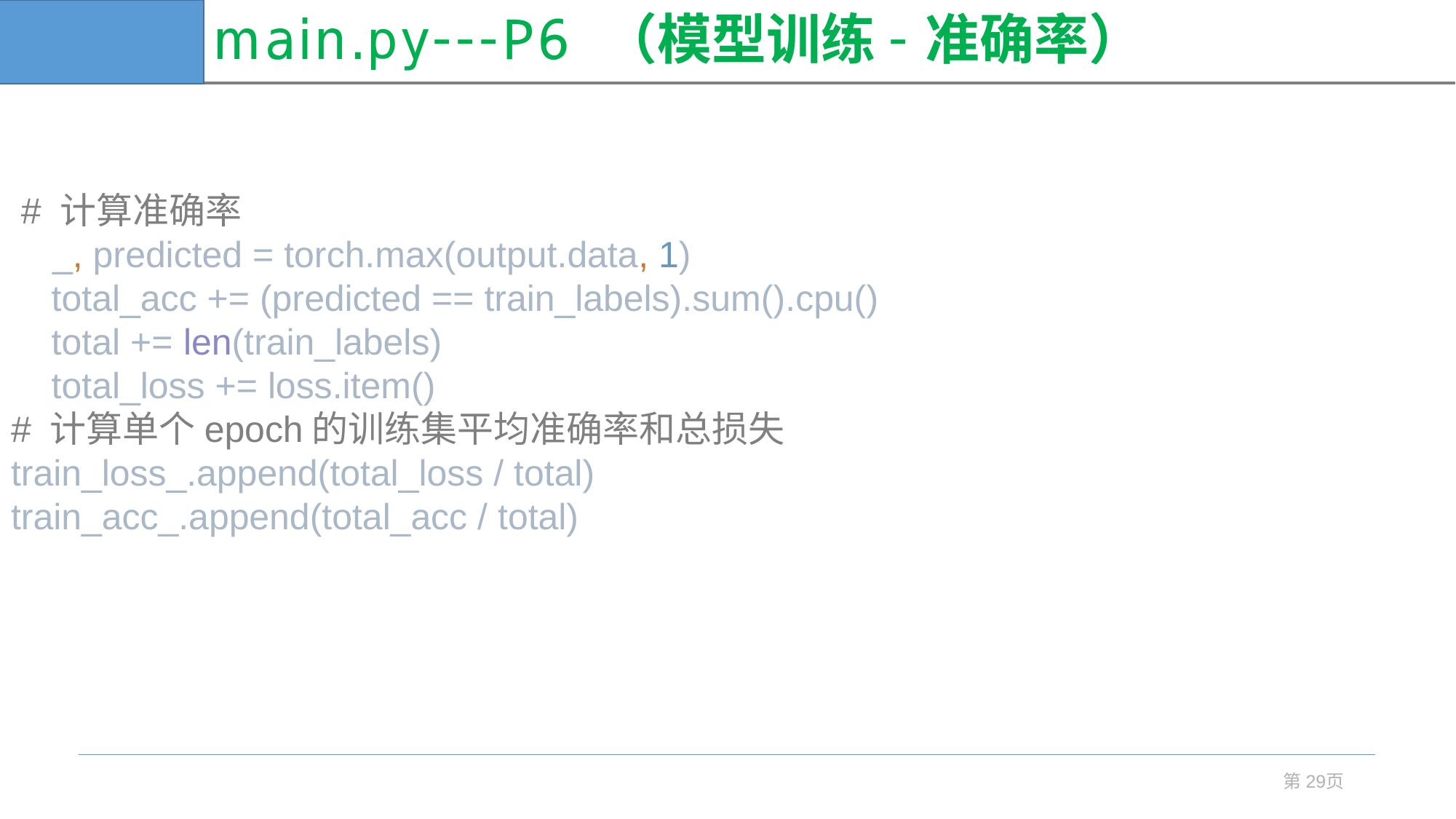

# main.py---P6 （模型训练-准确率）
 # 计算准确率
    _, predicted = torch.max(output.data, 1)
    total_acc += (predicted == train_labels).sum().cpu()
    total += len(train_labels)
    total_loss += loss.item()
# 计算单个epoch的训练集平均准确率和总损失
train_loss_.append(total_loss / total)
train_acc_.append(total_acc / total)
第29页